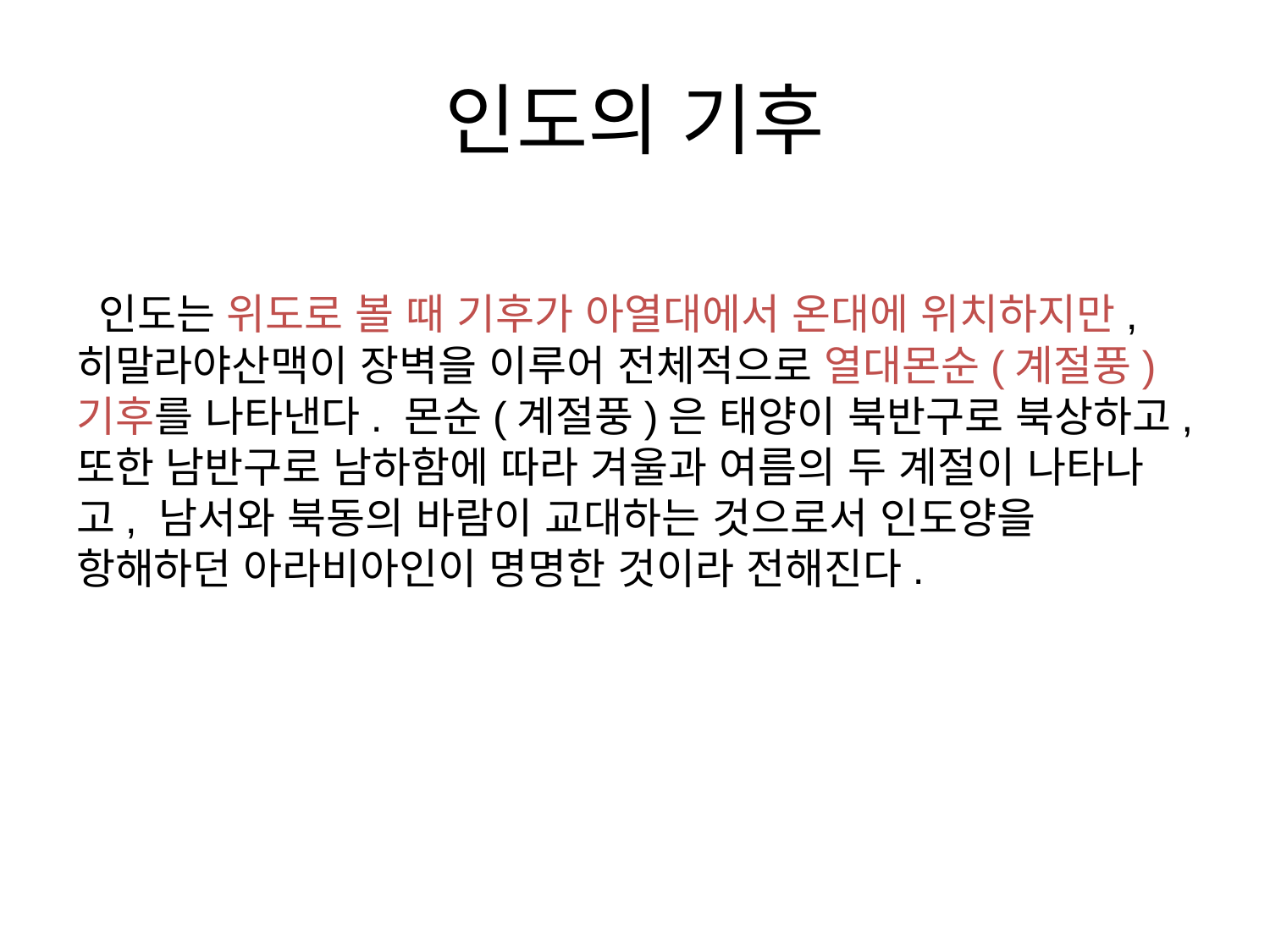

# 인도의 기후

 인도는 위도로 볼 때 기후가 아열대에서 온대에 위치하지만, 히말라야산맥이 장벽을 이루어 전체적으로 열대몬순(계절풍)기후를 나타낸다. 몬순(계절풍)은 태양이 북반구로 북상하고, 또한 남반구로 남하함에 따라 겨울과 여름의 두 계절이 나타나고, 남서와 북동의 바람이 교대하는 것으로서 인도양을 항해하던 아라비아인이 명명한 것이라 전해진다.